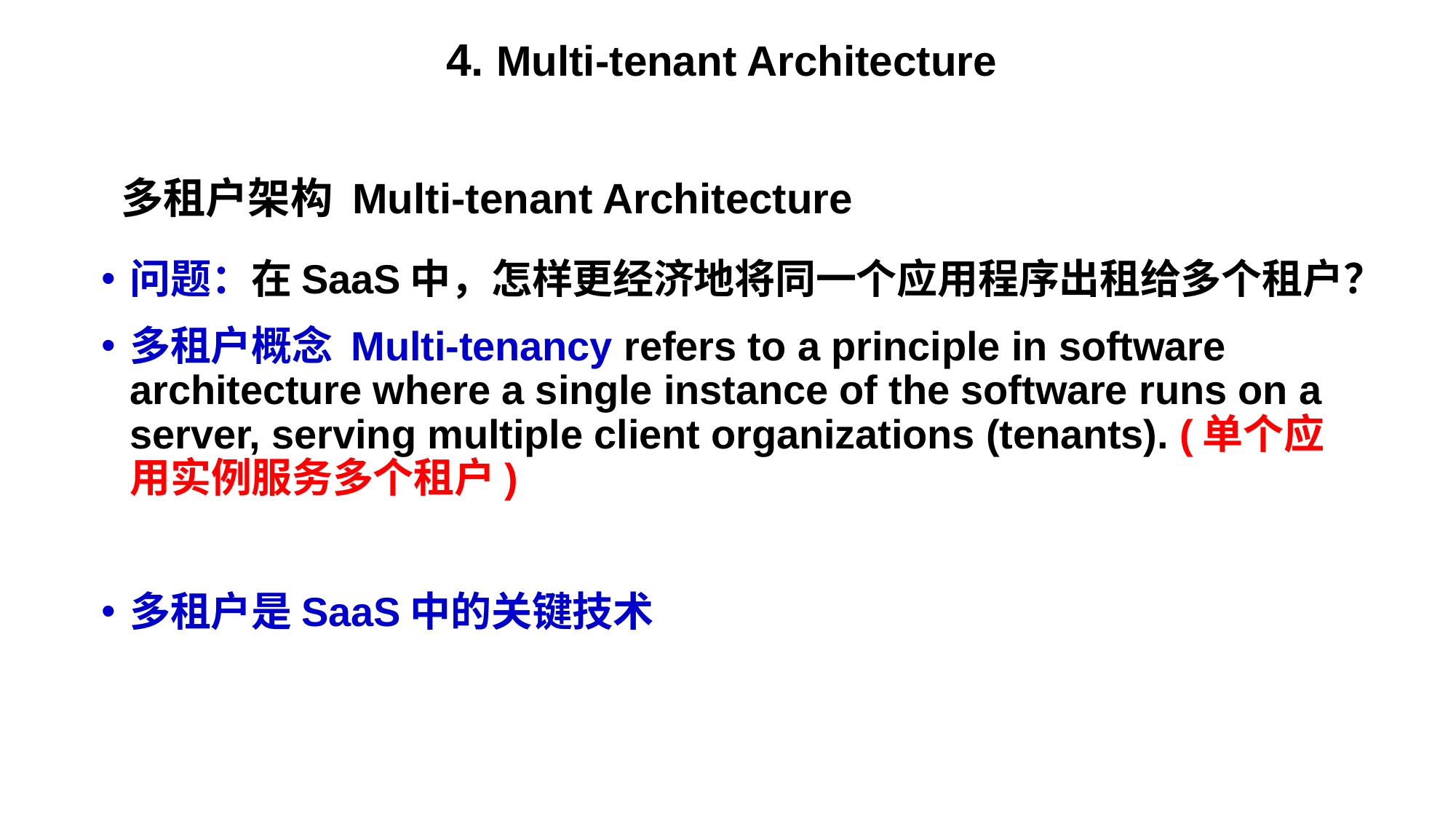

4. Multi-tenant Architecture
# 多租户架构 Multi-tenant Architecture
问题：在SaaS中，怎样更经济地将同一个应用程序出租给多个租户？
多租户概念 Multi-tenancy refers to a principle in software architecture where a single instance of the software runs on a server, serving multiple client organizations (tenants). (单个应用实例服务多个租户)

多租户是SaaS中的关键技术